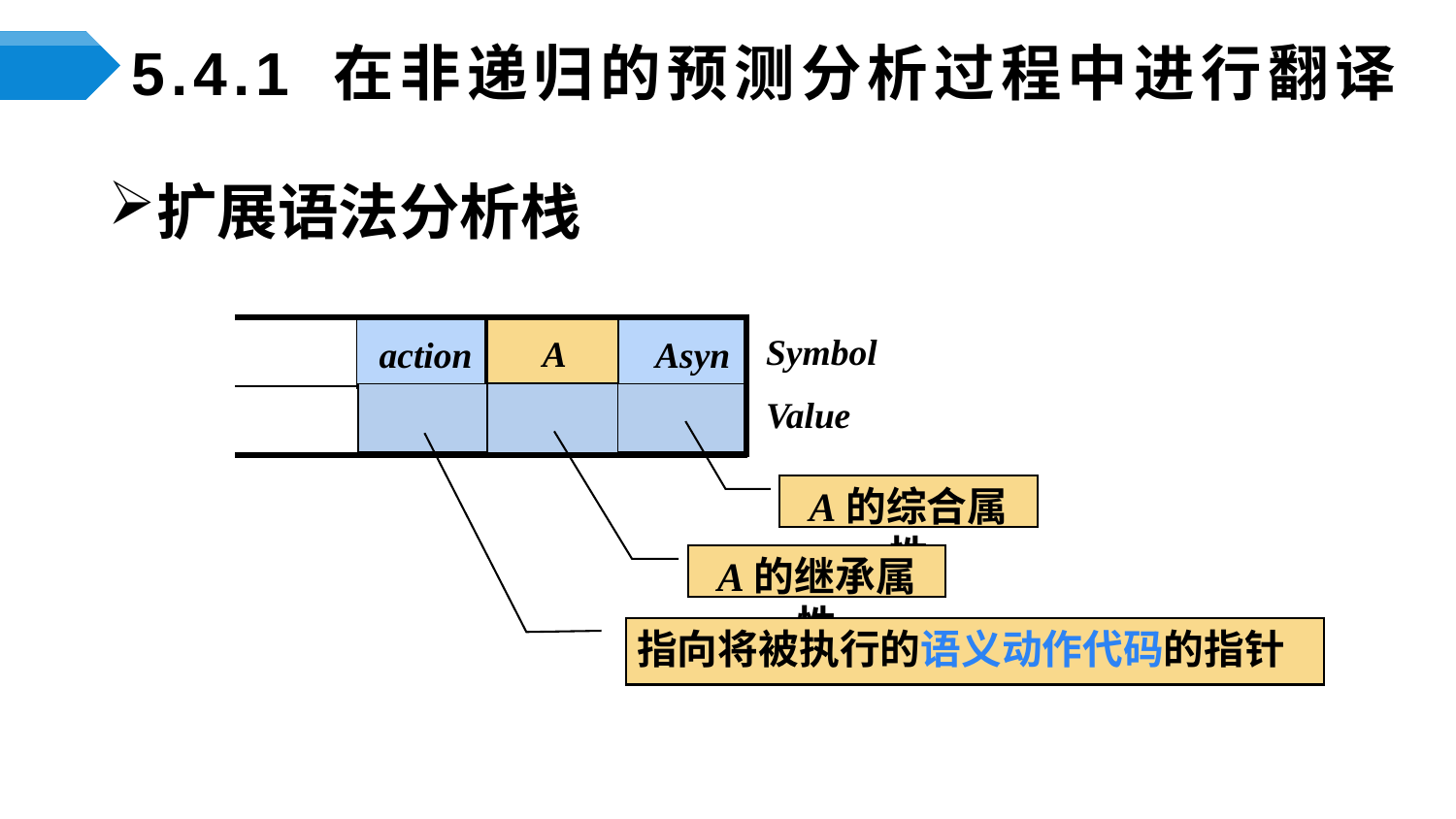

# 5.4.1 在非递归的预测分析过程中进行翻译
扩展语法分析栈
      A
    Asyn
 action
 Symbol

 Value

A的综合属性
A的继承属性
指向将被执行的语义动作代码的指针